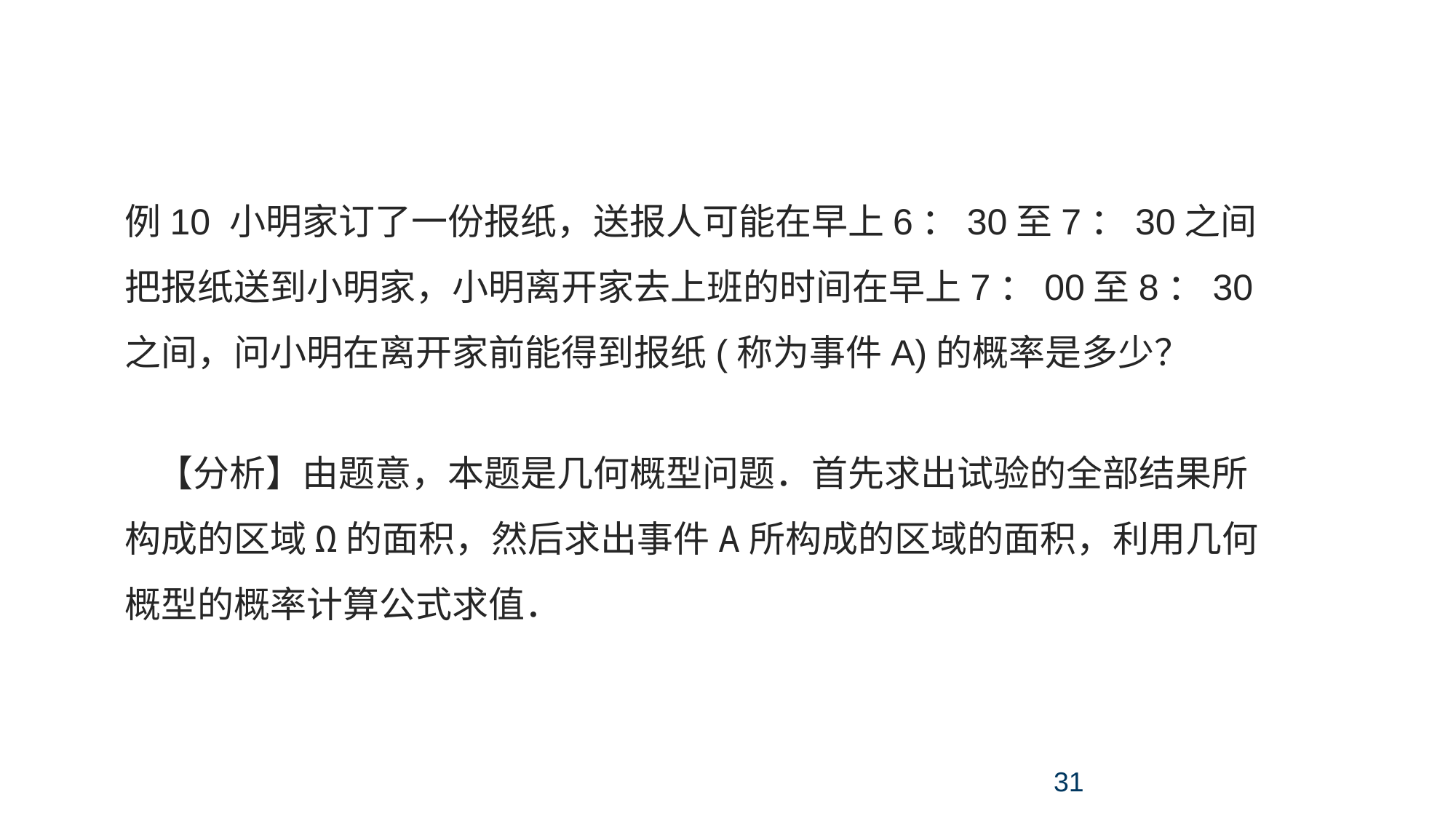

考点一  随机事件的概率、古典概型和几何概型
例10 小明家订了一份报纸，送报人可能在早上6：30至7：30之间把报纸送到小明家，小明离开家去上班的时间在早上7：00至8：30之间，问小明在离开家前能得到报纸(称为事件A)的概率是多少？
【分析】由题意，本题是几何概型问题．首先求出试验的全部结果所构成的区域Ω的面积，然后求出事件A所构成的区域的面积，利用几何概型的概率计算公式求值．
31